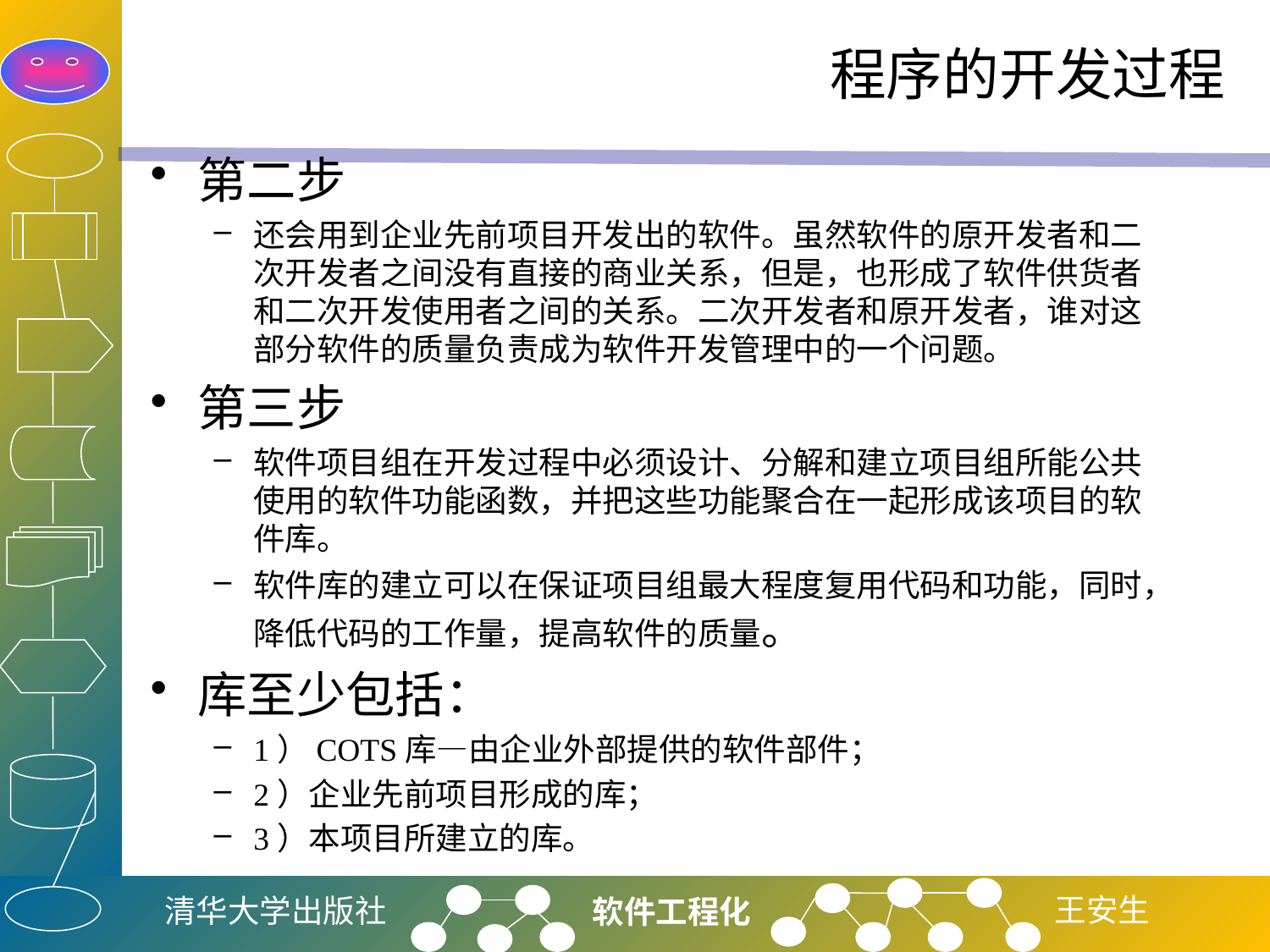

# 程序的开发过程
第二步
还会用到企业先前项目开发出的软件。虽然软件的原开发者和二次开发者之间没有直接的商业关系，但是，也形成了软件供货者和二次开发使用者之间的关系。二次开发者和原开发者，谁对这部分软件的质量负责成为软件开发管理中的一个问题。
第三步
软件项目组在开发过程中必须设计、分解和建立项目组所能公共使用的软件功能函数，并把这些功能聚合在一起形成该项目的软件库。
软件库的建立可以在保证项目组最大程度复用代码和功能，同时，降低代码的工作量，提高软件的质量。
库至少包括：
1）COTS库—由企业外部提供的软件部件；
2）企业先前项目形成的库；
3）本项目所建立的库。